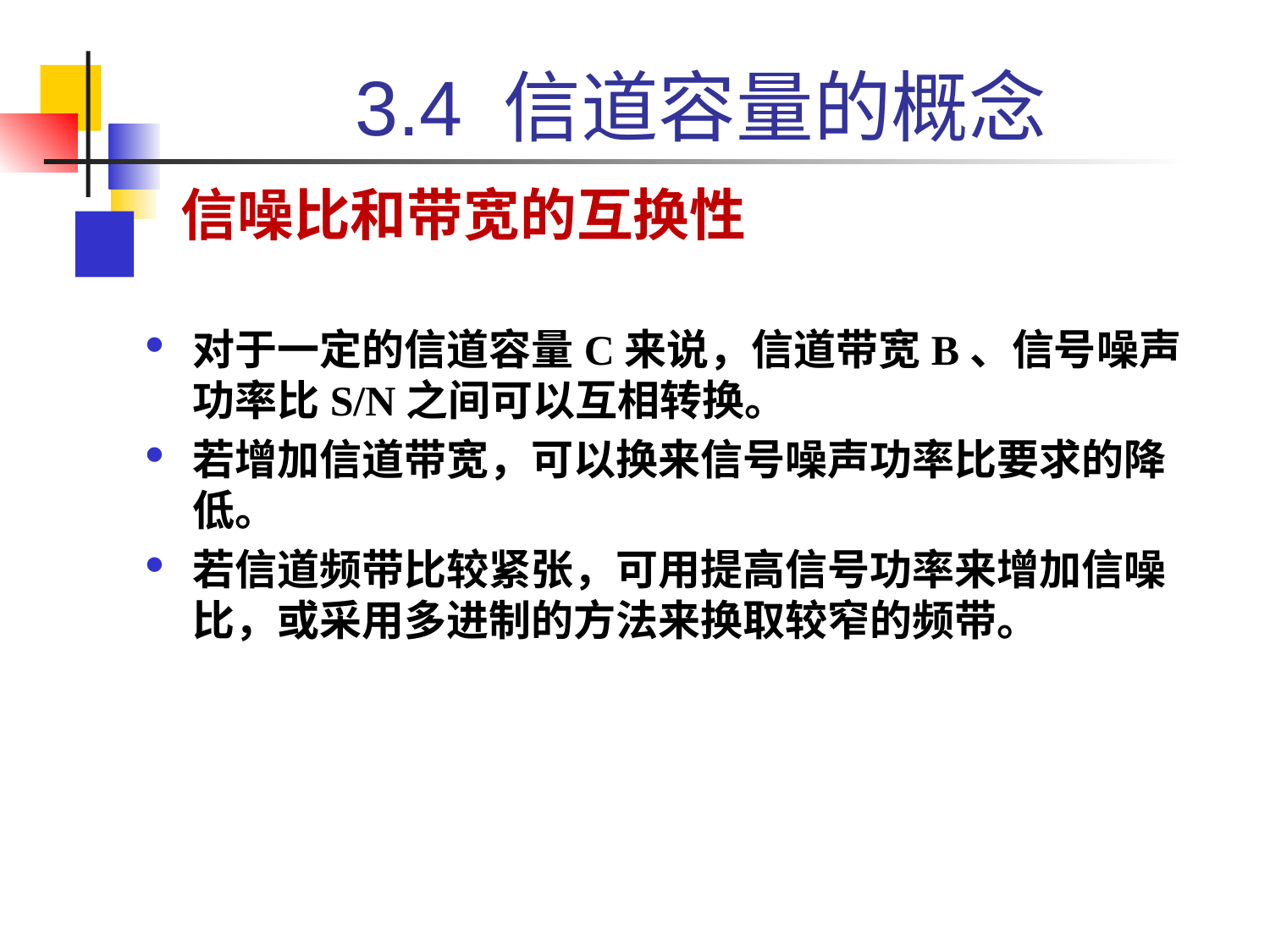

# 3.4 信道容量的概念
信噪比和带宽的互换性
对于一定的信道容量C来说，信道带宽B、信号噪声功率比S/N之间可以互相转换。
若增加信道带宽，可以换来信号噪声功率比要求的降低。
若信道频带比较紧张，可用提高信号功率来增加信噪比，或采用多进制的方法来换取较窄的频带。